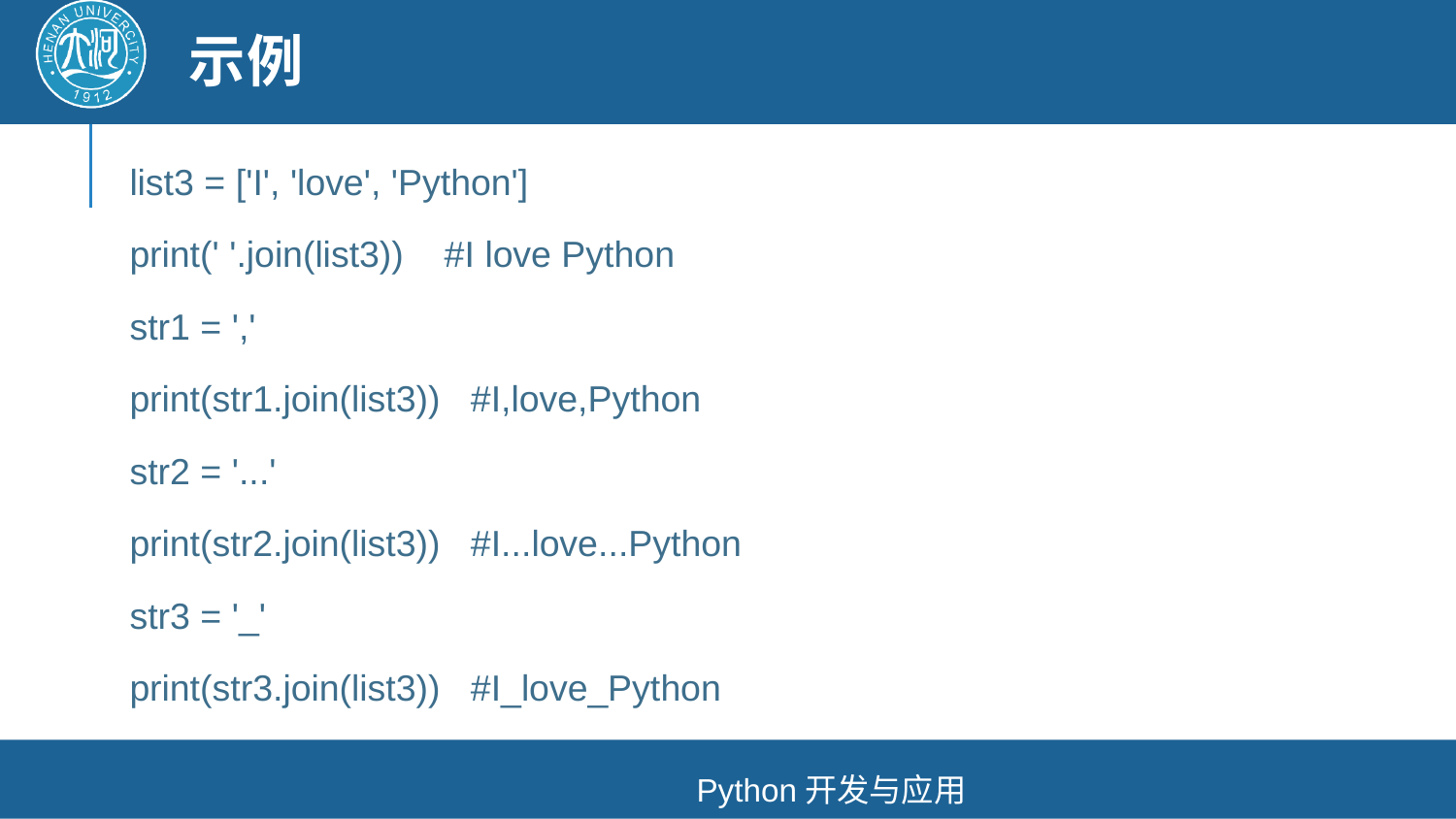

# 示例
list3 = ['I', 'love', 'Python']
print(' '.join(list3))    #I love Python
str1 = ','
print(str1.join(list3))   #I,love,Python
str2 = '...'
print(str2.join(list3))   #I...love...Python
str3 = '_'
print(str3.join(list3))   #I_love_Python

Python开发与应用
20